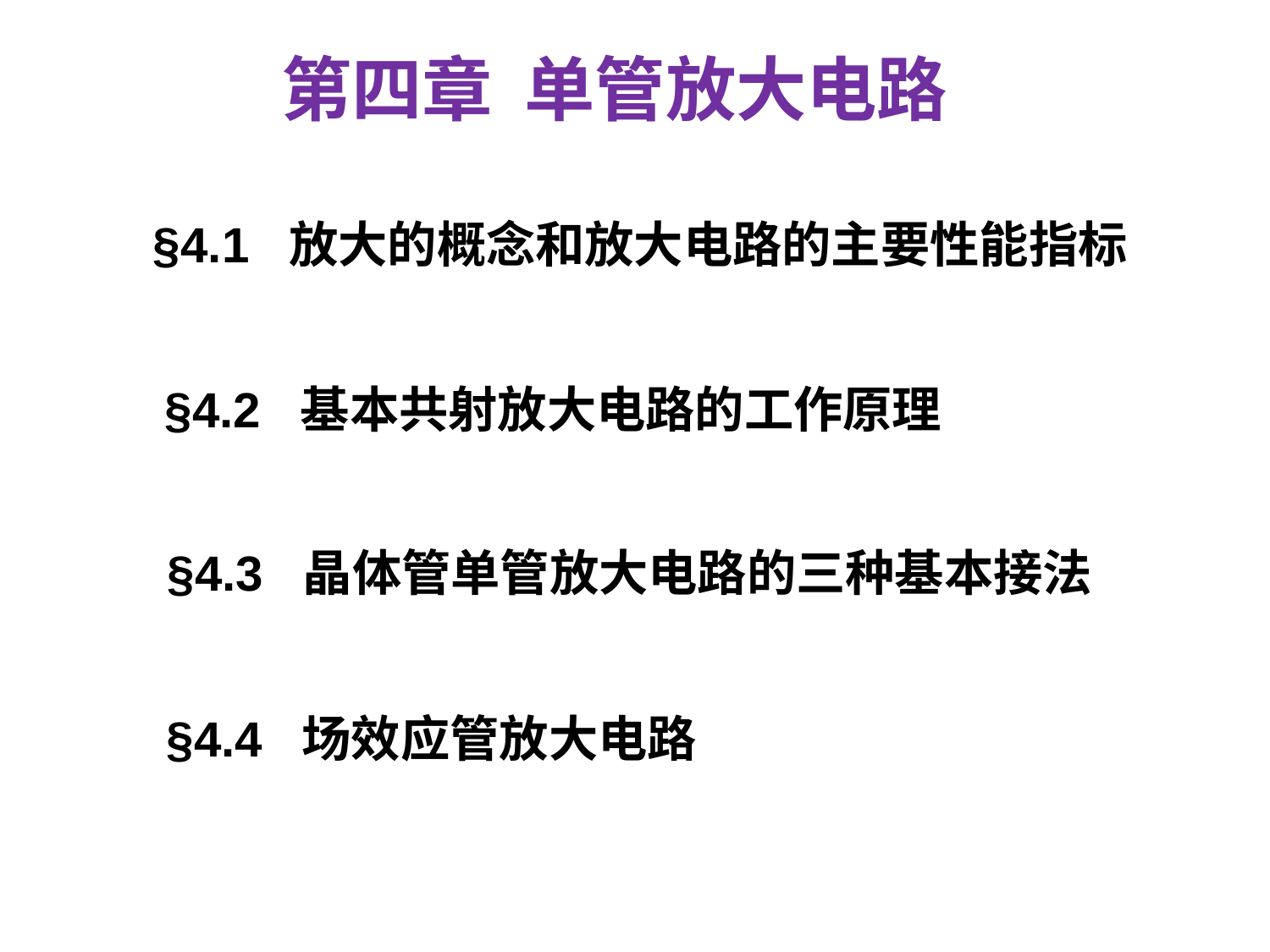

# 第四章  单管放大电路
§4.1  放大的概念和放大电路的主要性能指标
  §4.2  基本共射放大电路的工作原理
§4.3  晶体管单管放大电路的三种基本接法
§4.4  场效应管放大电路